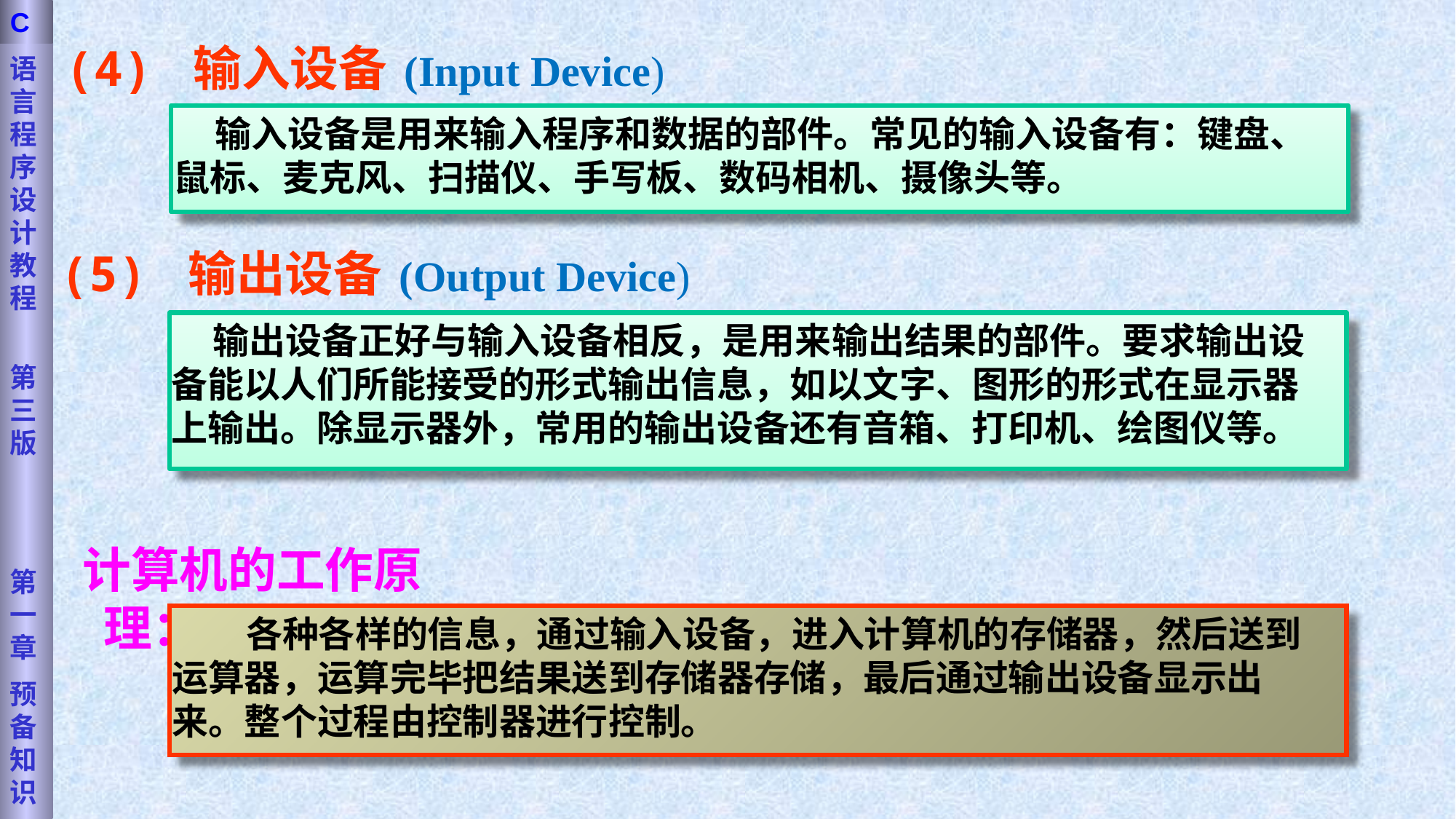

语言程序设计教程
第三版

第一章
预备知识
C
(4) 输入设备 (Input Device)
    输入设备是用来输入程序和数据的部件。常见的输入设备有：键盘、鼠标、麦克风、扫描仪、手写板、数码相机、摄像头等。
(5) 输出设备 (Output Device)
    输出设备正好与输入设备相反，是用来输出结果的部件。要求输出设备能以人们所能接受的形式输出信息，如以文字、图形的形式在显示器上输出。除显示器外，常用的输出设备还有音箱、打印机、绘图仪等。
计算机的工作原理：
        各种各样的信息，通过输入设备，进入计算机的存储器，然后送到运算器，运算完毕把结果送到存储器存储，最后通过输出设备显示出来。整个过程由控制器进行控制。